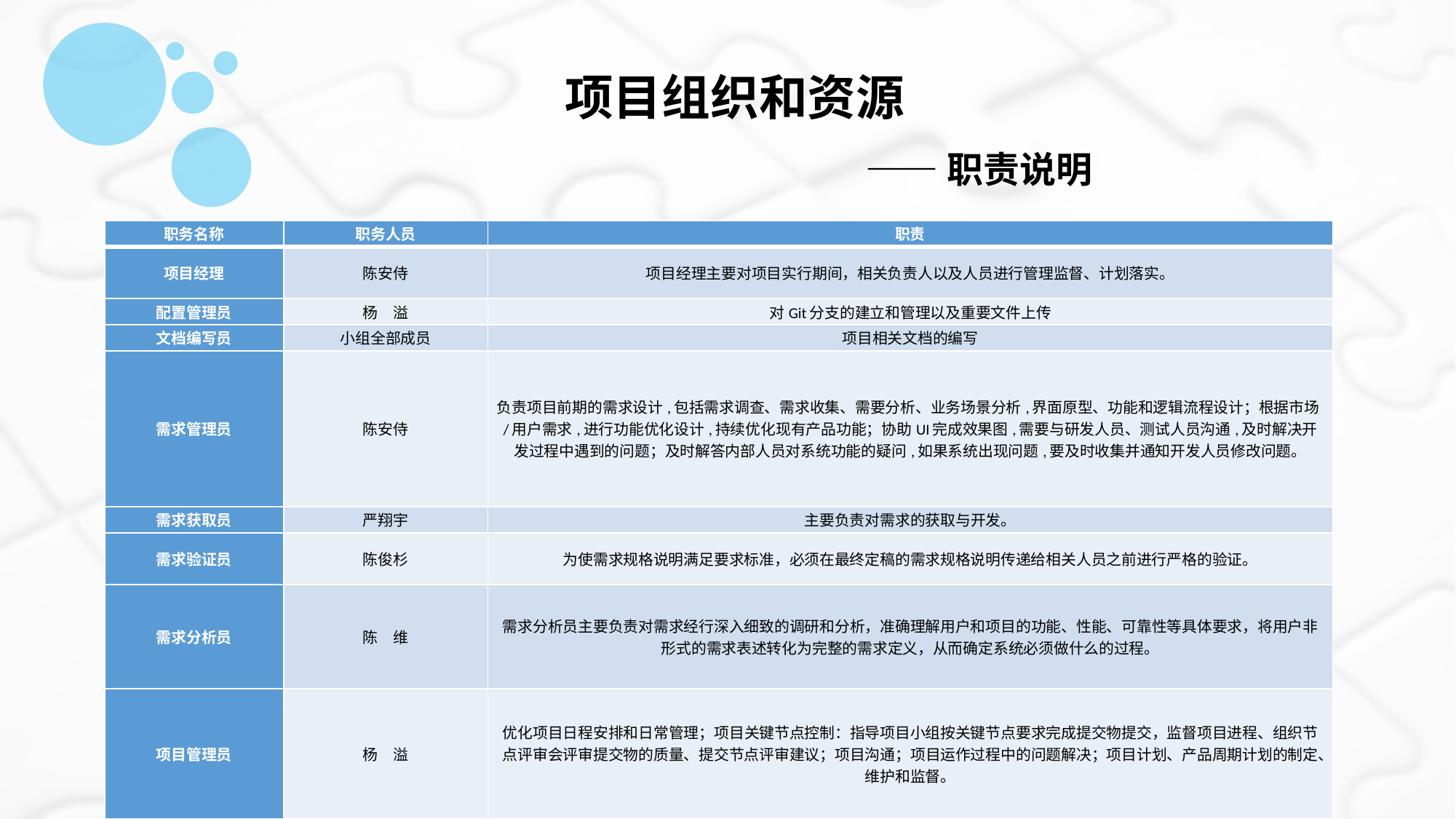

项目组织和资源
——职责说明
| 职务名称 | 职务人员 | 职责 |
| --- | --- | --- |
| 项目经理 | 陈安侍 | 项目经理主要对项目实行期间，相关负责人以及人员进行管理监督、计划落实。 |
| 配置管理员 | 杨　溢 | 对Git分支的建立和管理以及重要文件上传 |
| 文档编写员 | 小组全部成员 | 项目相关文档的编写 |
| 需求管理员 | 陈安侍 | 负责项目前期的需求设计,包括需求调查、需求收集、需要分析、业务场景分析,界面原型、功能和逻辑流程设计；根据市场/用户需求,进行功能优化设计,持续优化现有产品功能；协助UI完成效果图,需要与研发人员、测试人员沟通,及时解决开发过程中遇到的问题；及时解答内部人员对系统功能的疑问,如果系统出现问题,要及时收集并通知开发人员修改问题。 |
| 需求获取员 | 严翔宇 | 主要负责对需求的获取与开发。 |
| 需求验证员 | 陈俊杉 | 为使需求规格说明满足要求标准，必须在最终定稿的需求规格说明传递给相关人员之前进行严格的验证。 |
| 需求分析员 | 陈　维 | 需求分析员主要负责对需求经行深入细致的调研和分析，准确理解用户和项目的功能、性能、可靠性等具体要求，将用户非形式的需求表述转化为完整的需求定义，从而确定系统必须做什么的过程。 |
| 项目管理员 | 杨　溢 | 优化项目日程安排和日常管理；项目关键节点控制：指导项目小组按关键节点要求完成提交物提交，监督项目进程、组织节点评审会评审提交物的质量、提交节点评审建议；项目沟通；项目运作过程中的问题解决；项目计划、产品周期计划的制定、维护和监督。 |